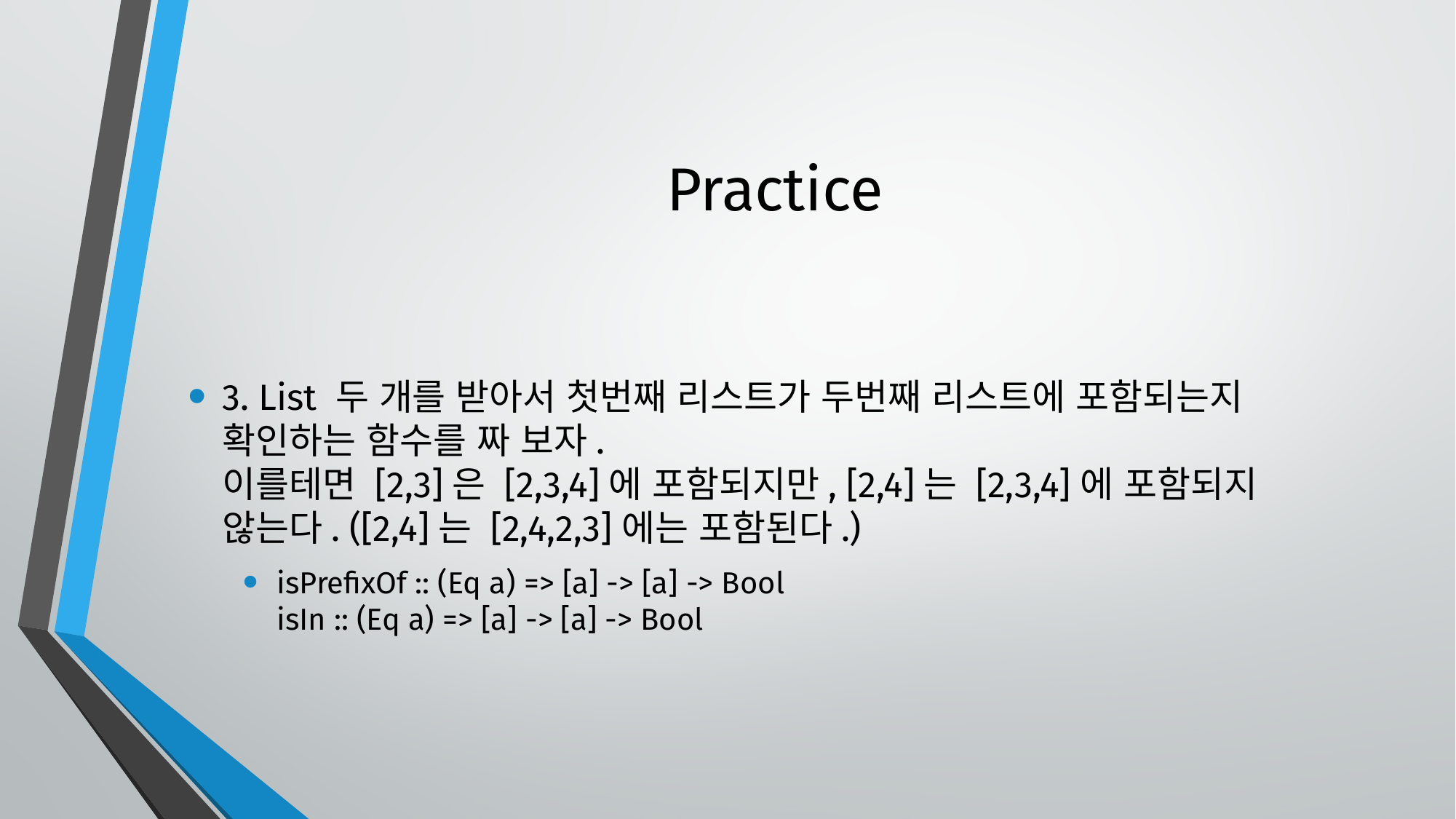

# Practice
3. List 두 개를 받아서 첫번째 리스트가 두번째 리스트에 포함되는지 확인하는 함수를 짜 보자.
이를테면 [2,3]은 [2,3,4]에 포함되지만, [2,4]는 [2,3,4]에 포함되지 않는다. ([2,4]는 [2,4,2,3]에는 포함된다.)
isPrefixOf :: (Eq a) => [a] -> [a] -> Bool
isIn :: (Eq a) => [a] -> [a] -> Bool